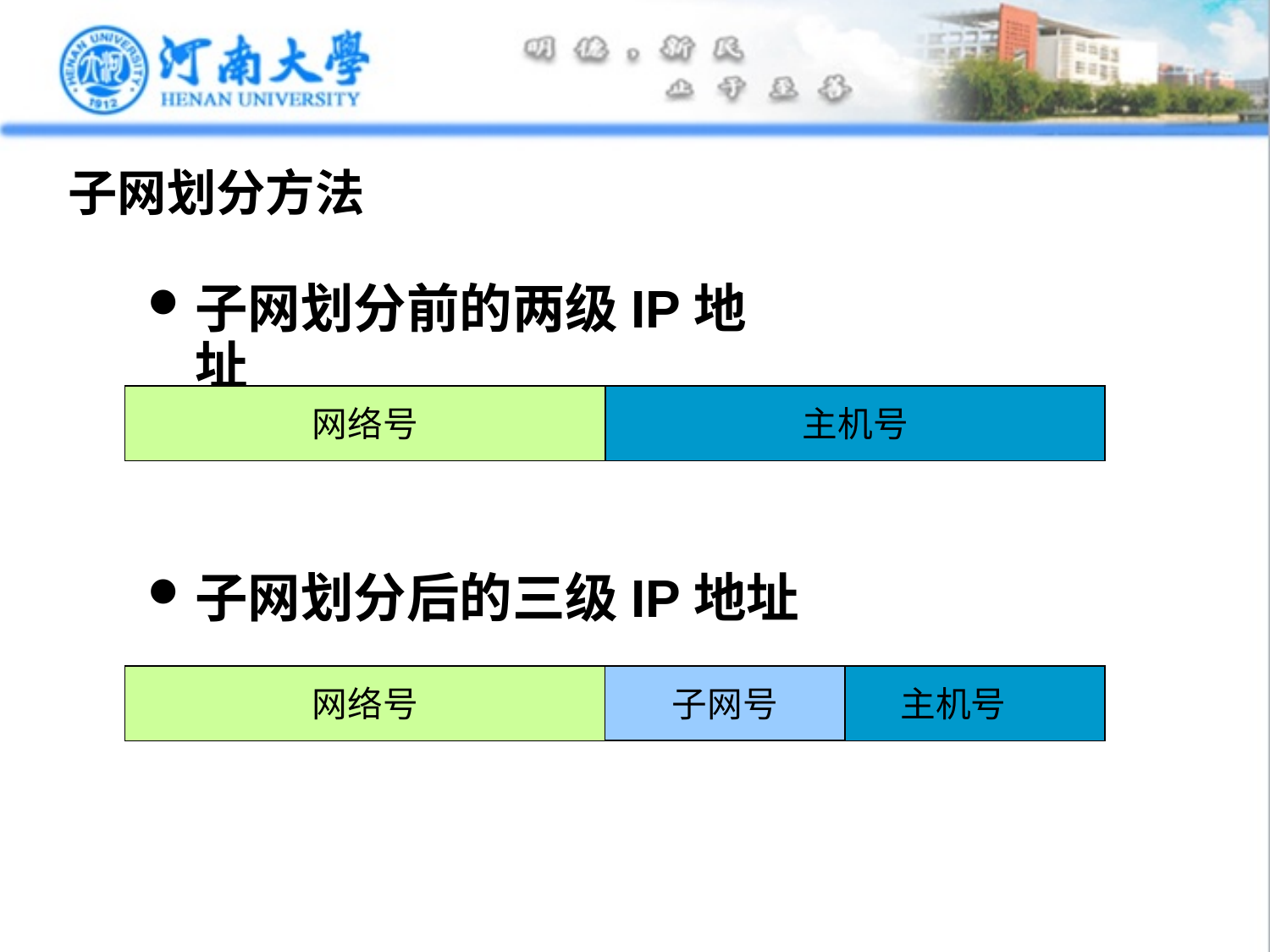

# 子网划分方法
子网划分前的两级IP地址
网络号
主机号
子网划分后的三级IP地址
子网号
网络号
                        主机号